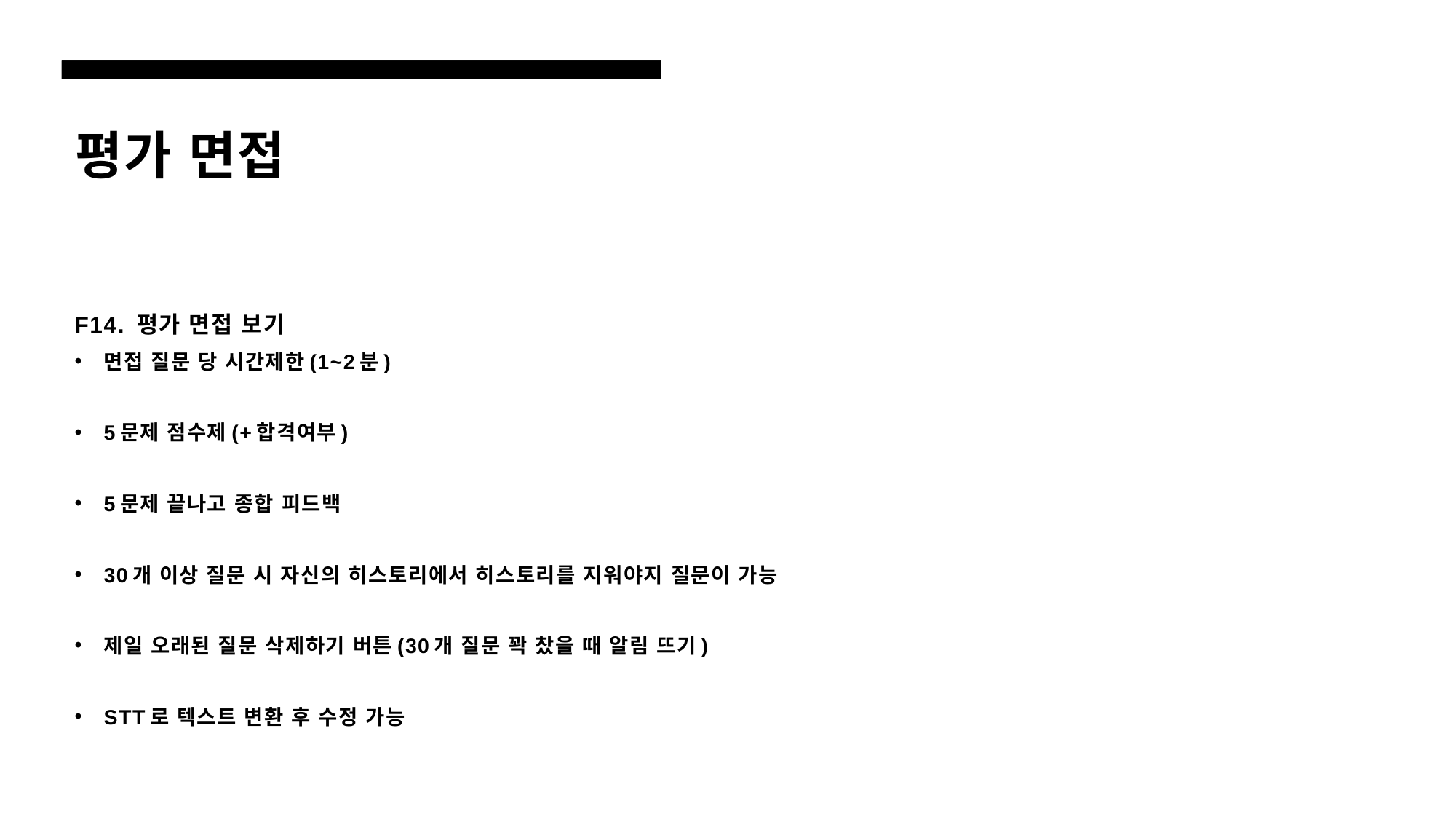

# 평가 면접
F14. 평가 면접 보기
면접 질문 당 시간제한(1~2분)

5문제 점수제(+합격여부)

5문제 끝나고 종합 피드백

30개 이상 질문 시 자신의 히스토리에서 히스토리를 지워야지 질문이 가능

제일 오래된 질문 삭제하기 버튼(30개 질문 꽉 찼을 때 알림 뜨기)

STT로 텍스트 변환 후 수정 가능